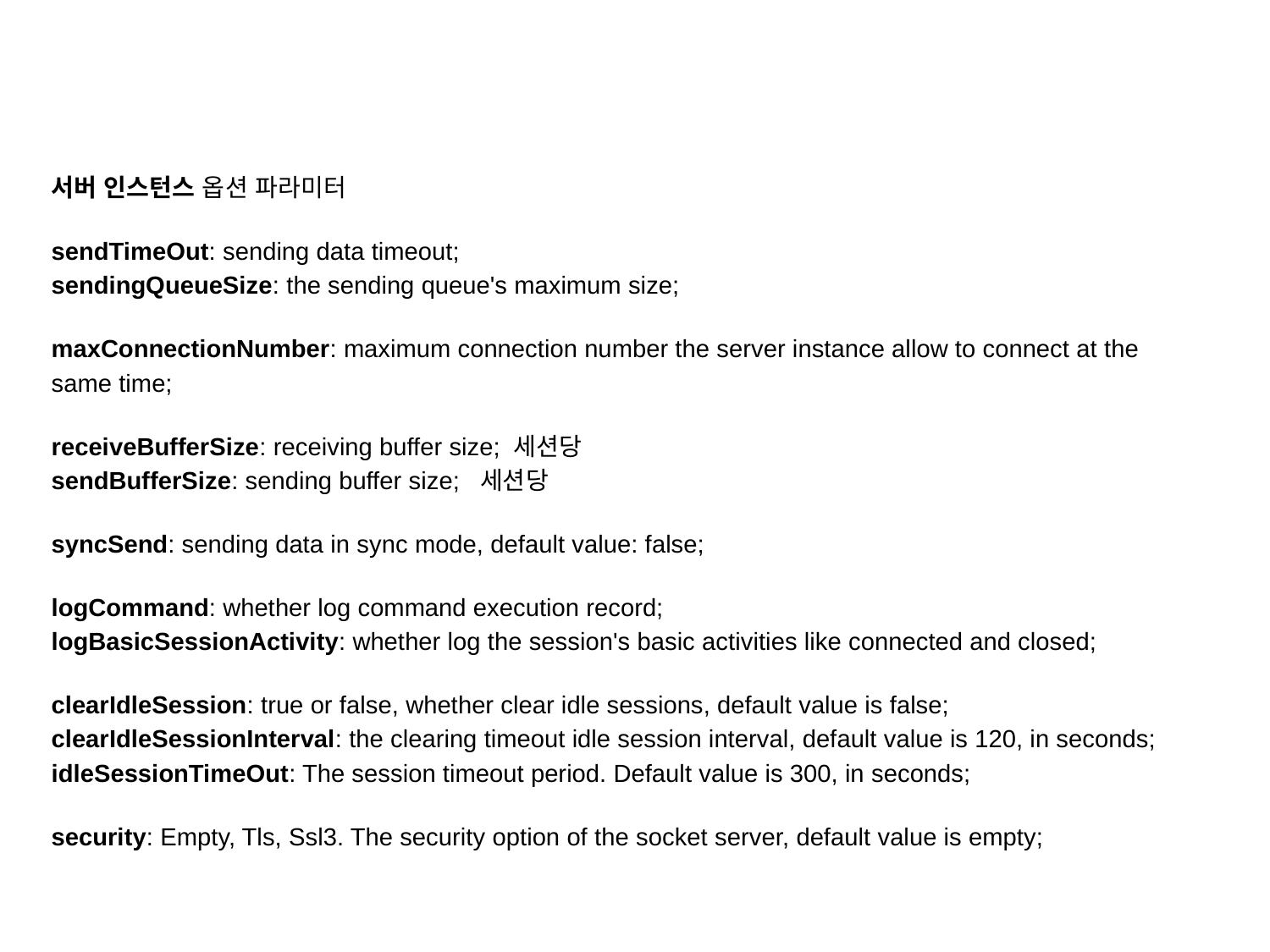

서버 인스턴스 옵션 파라미터

sendTimeOut: sending data timeout;
sendingQueueSize: the sending queue's maximum size;

maxConnectionNumber: maximum connection number the server instance allow to connect at the same time;

receiveBufferSize: receiving buffer size; 세션당
sendBufferSize: sending buffer size;  세션당

syncSend: sending data in sync mode, default value: false;

logCommand: whether log command execution record;
logBasicSessionActivity: whether log the session's basic activities like connected and closed;

clearIdleSession: true or false, whether clear idle sessions, default value is false;
clearIdleSessionInterval: the clearing timeout idle session interval, default value is 120, in seconds;
idleSessionTimeOut: The session timeout period. Default value is 300, in seconds;

security: Empty, Tls, Ssl3. The security option of the socket server, default value is empty;